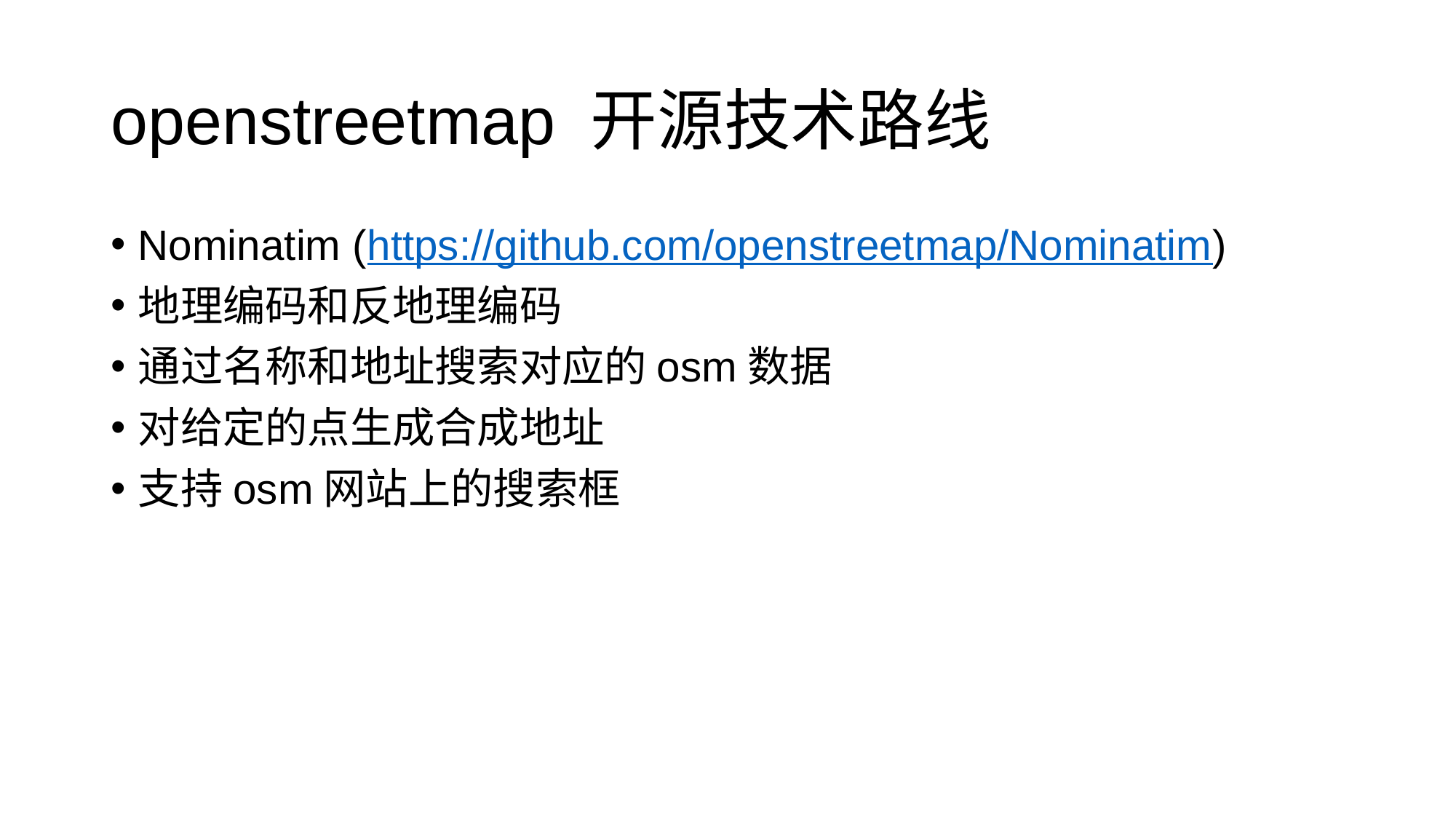

# openstreetmap 开源技术路线
Nominatim (https://github.com/openstreetmap/Nominatim)
地理编码和反地理编码
通过名称和地址搜索对应的osm数据
对给定的点生成合成地址
支持osm网站上的搜索框